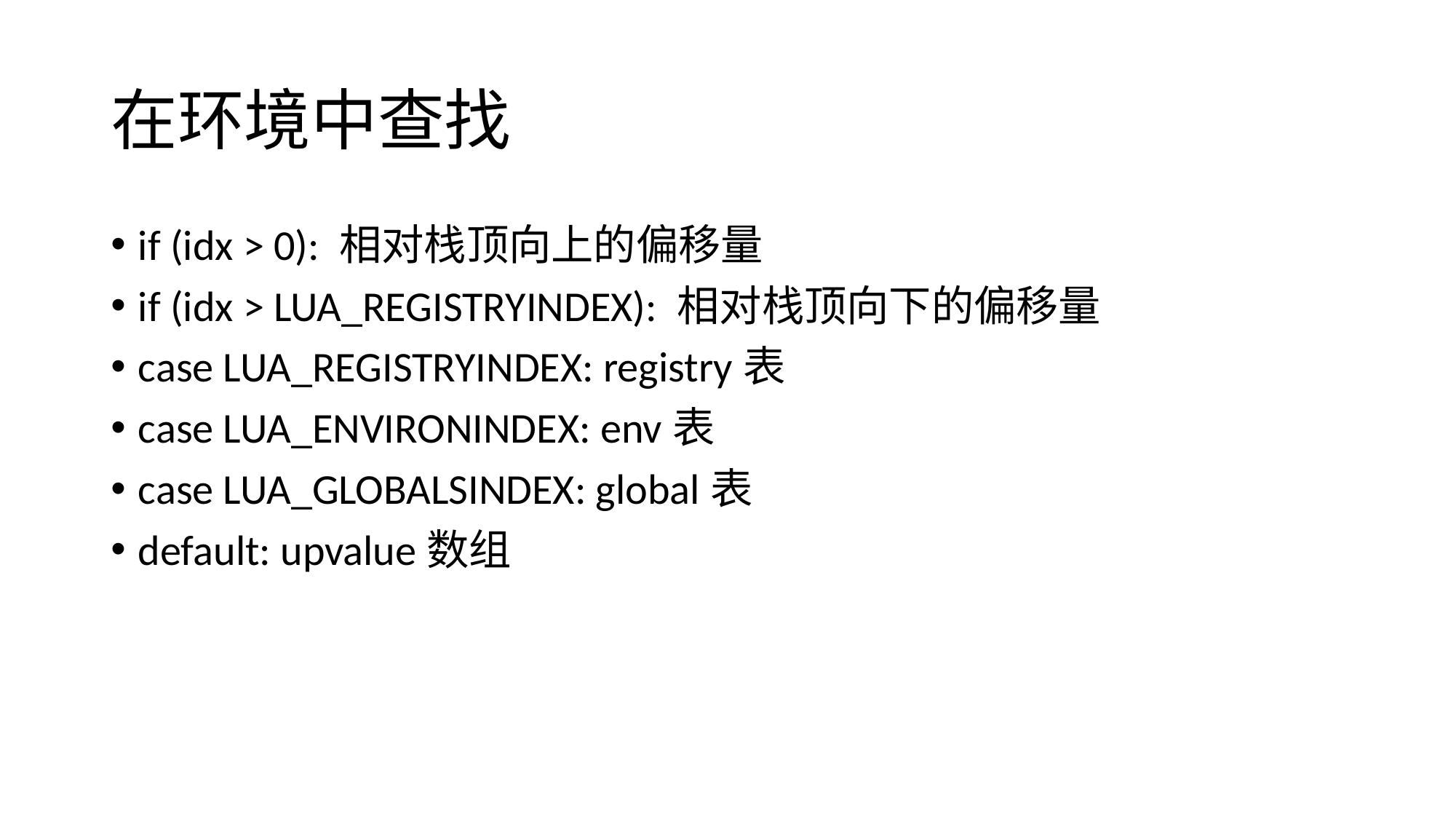

# 在环境中查找
if (idx > 0): 相对栈顶向上的偏移量
if (idx > LUA_REGISTRYINDEX): 相对栈顶向下的偏移量
case LUA_REGISTRYINDEX: registry表
case LUA_ENVIRONINDEX: env表
case LUA_GLOBALSINDEX: global表
default: upvalue数组